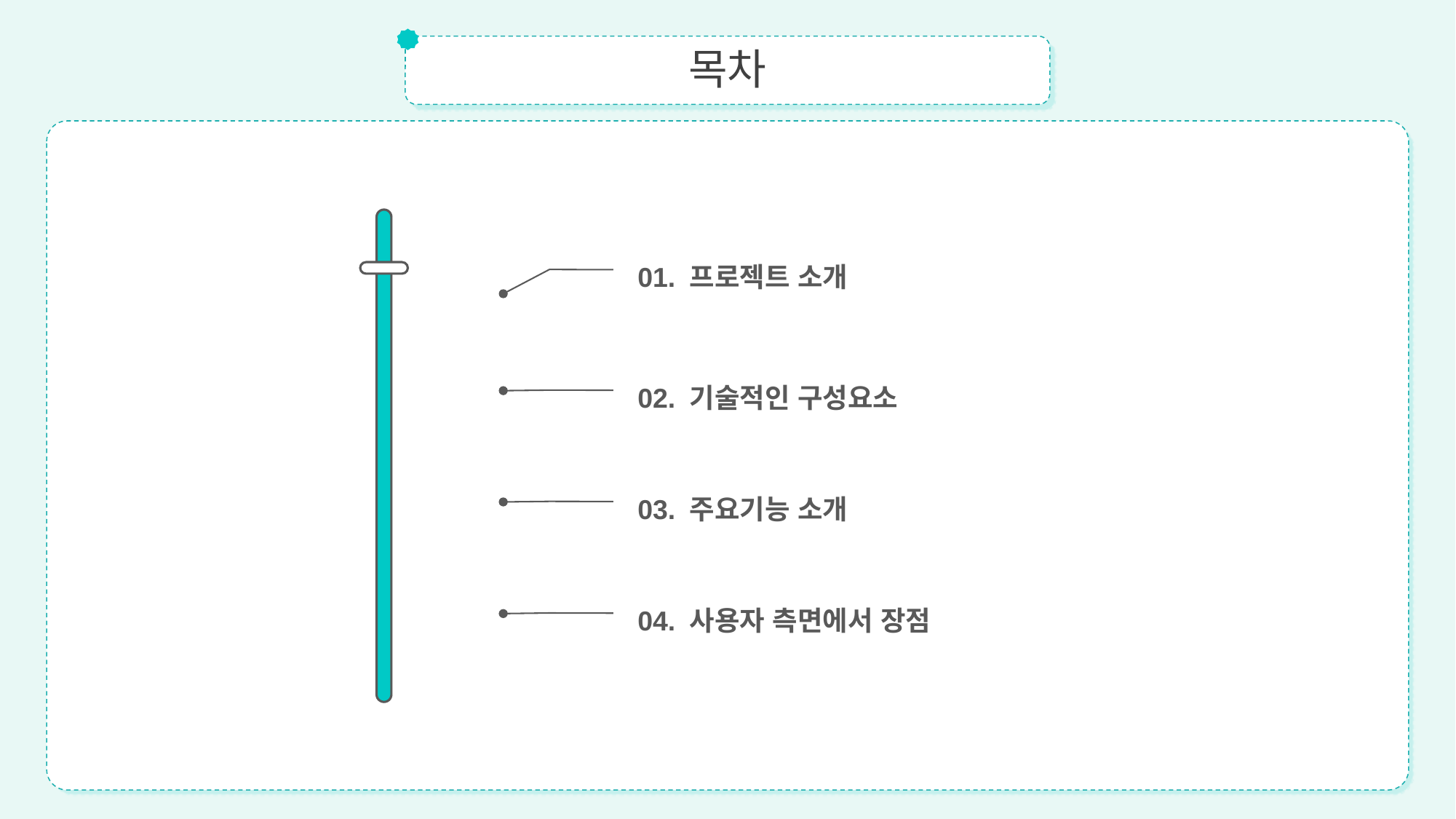

목차

01. 프로젝트 소개

02. 기술적인 구성요소
03. 주요기능 소개
04. 사용자 측면에서 장점